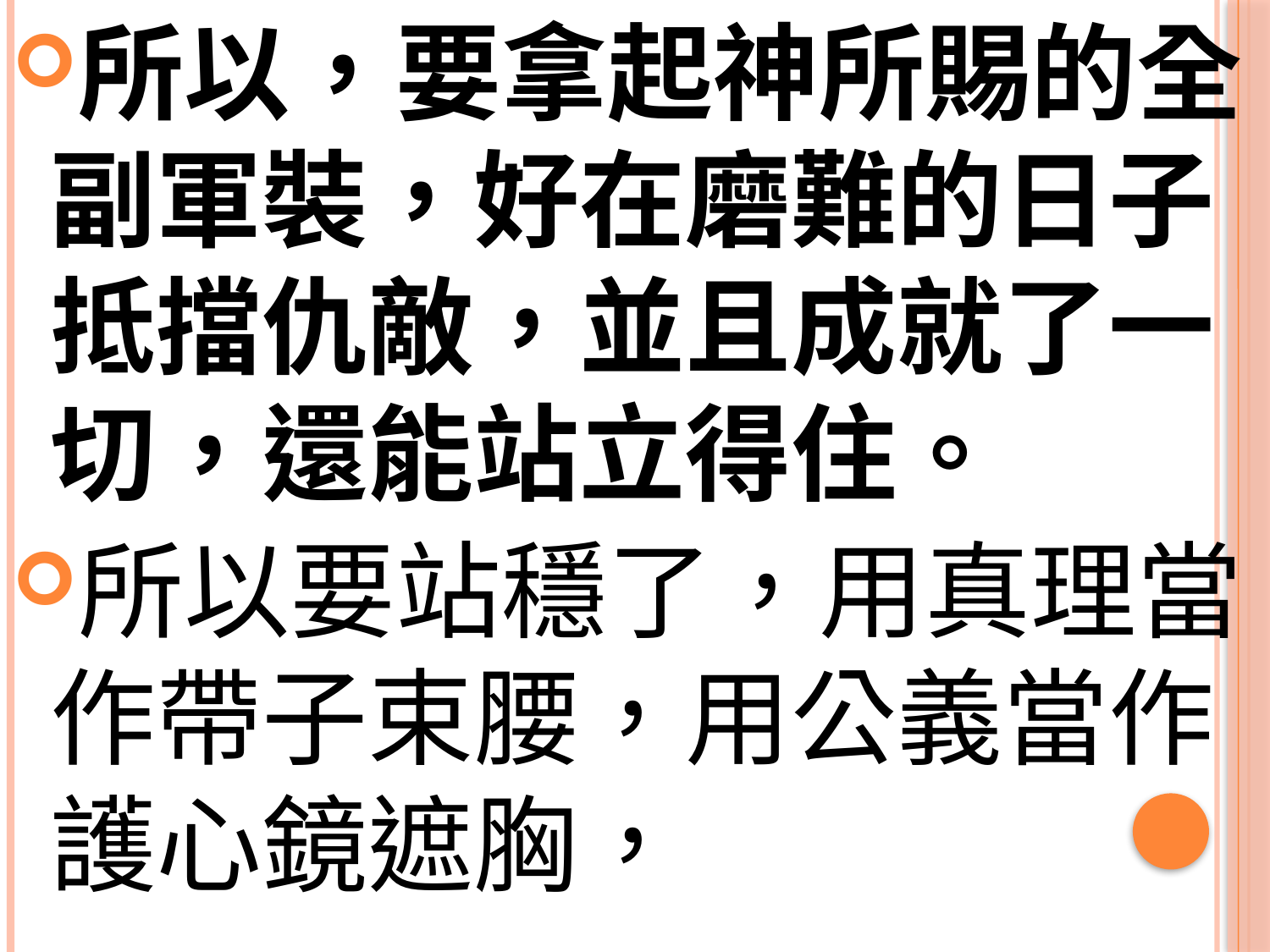

所以，要拿起神所賜的全副軍裝，好在磨難的日子抵擋仇敵，並且成就了一切，還能站立得住。
所以要站穩了，用真理當作帶子束腰，用公義當作護心鏡遮胸，